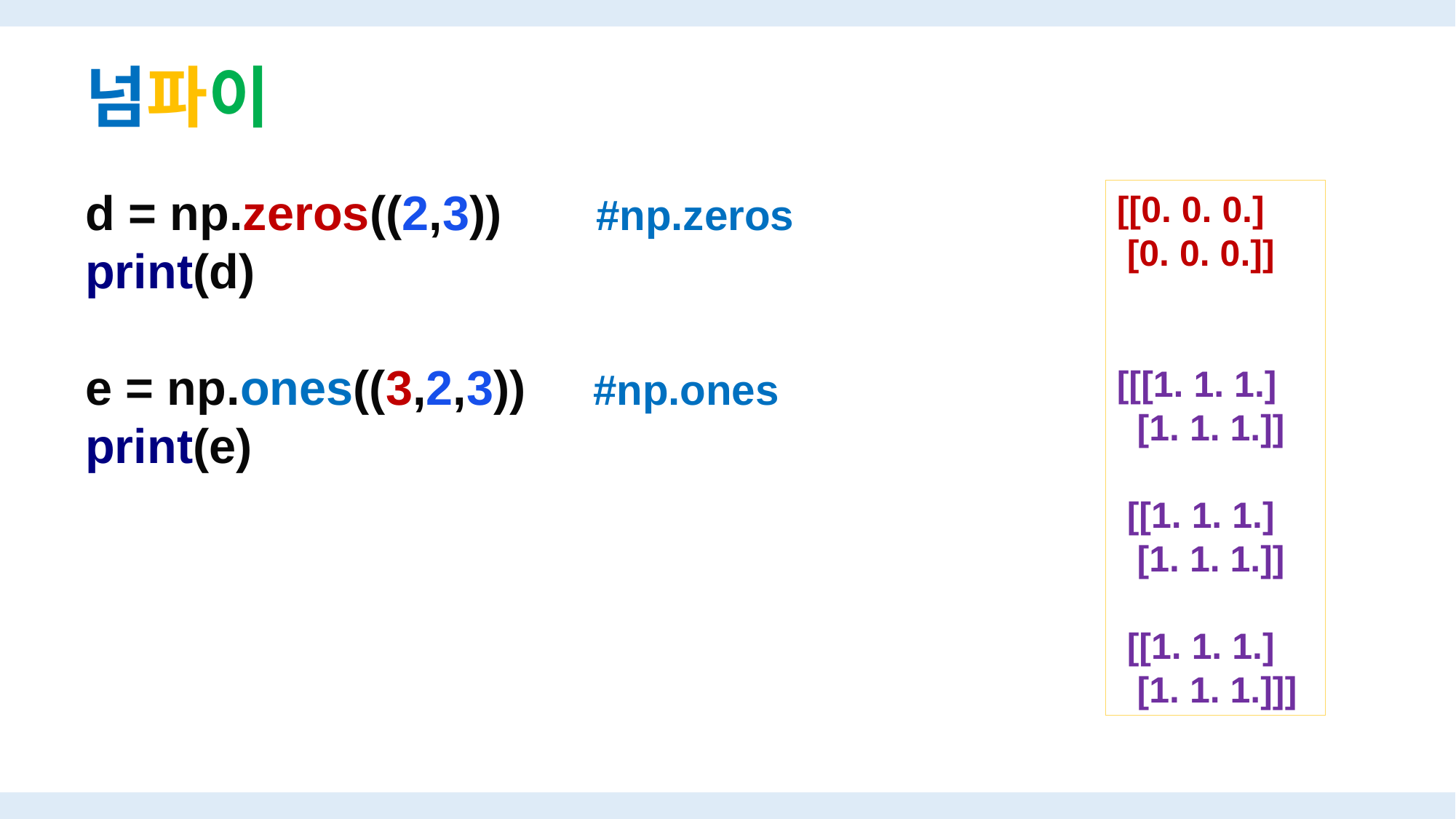

# 넘파이
d = np.zeros((2,3))       #np.zeros
print(d)
e = np.ones((3,2,3))     #np.ones
print(e)
[[0. 0. 0.]
 [0. 0. 0.]]

[[[1. 1. 1.]
  [1. 1. 1.]]

 [[1. 1. 1.]
  [1. 1. 1.]]

 [[1. 1. 1.]
  [1. 1. 1.]]]